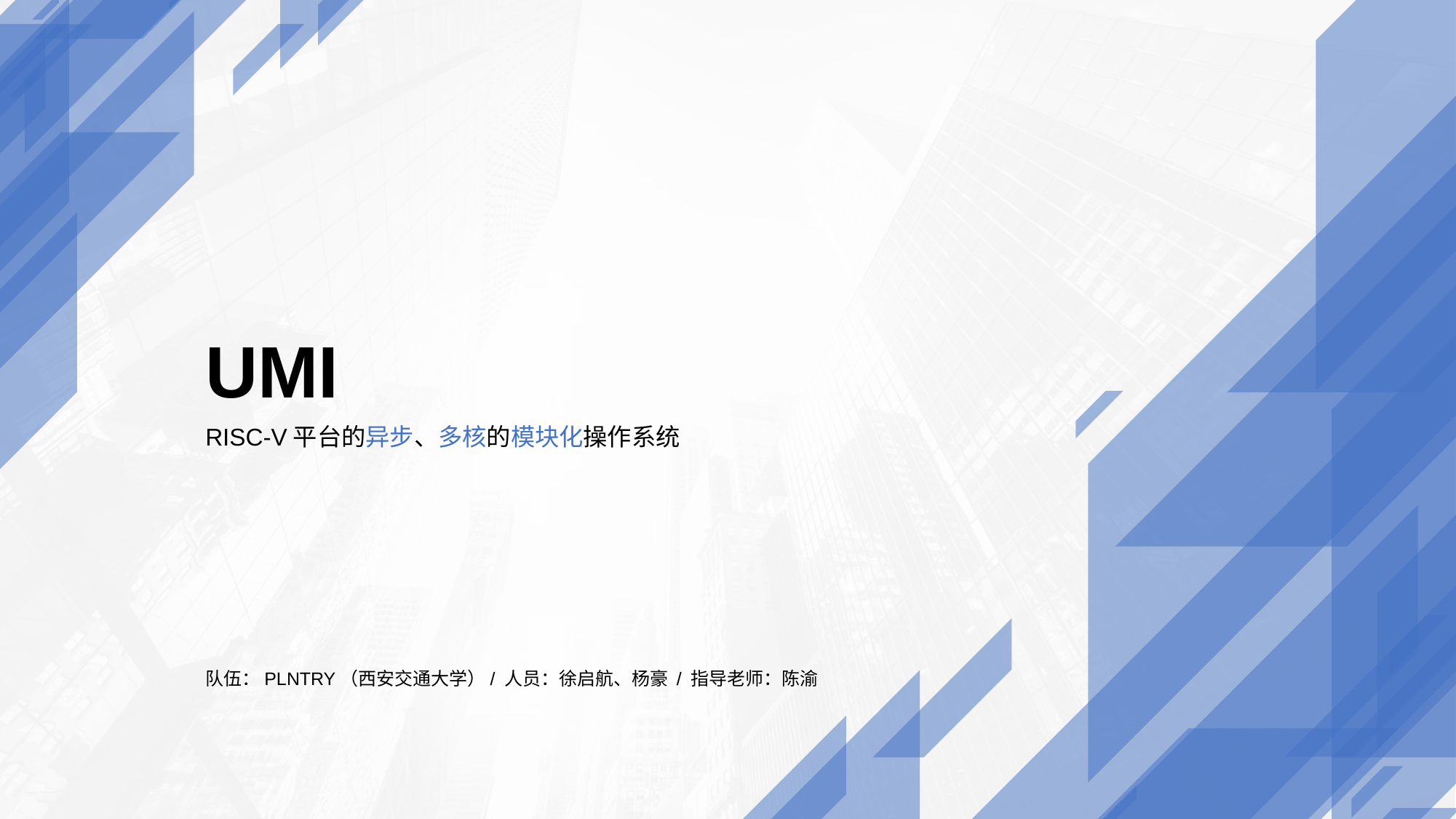

# UMI
RISC-V平台的异步、多核的模块化操作系统
队伍：PLNTRY（西安交通大学）/ 人员：徐启航、杨豪 / 指导老师：陈渝